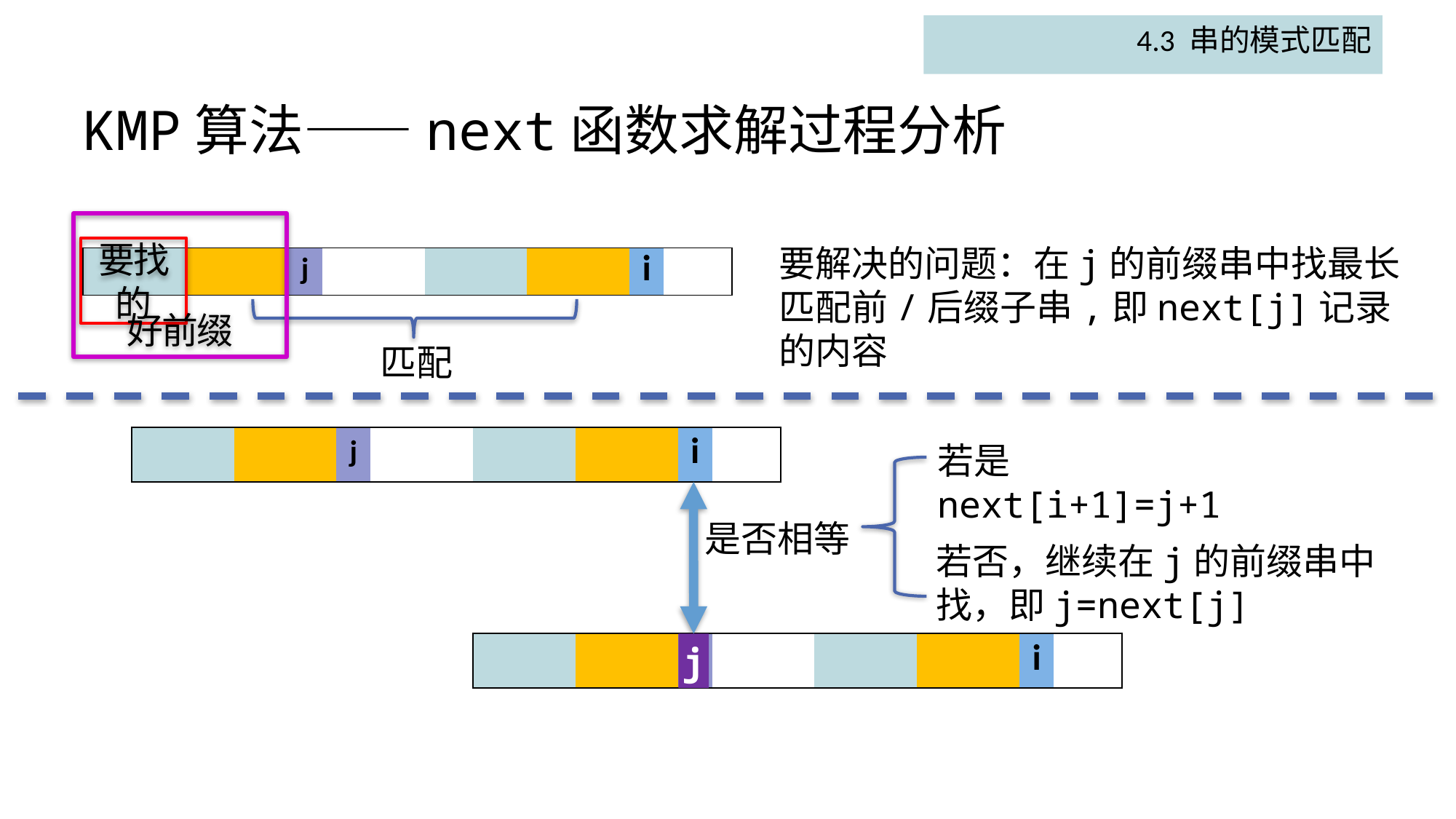

4.3 串的模式匹配

# KMP算法——next函数求解过程分析

好前缀
要解决的问题：在j的前缀串中找最长匹配前/后缀子串,即next[j]记录的内容
要找的
|  |  |  |  |  |  | j |  |  |  |  |  |  |  |  |  | i |  |  |
| --- | --- | --- | --- | --- | --- | --- | --- | --- | --- | --- | --- | --- | --- | --- | --- | --- | --- | --- |
匹配
|  |  |  |  |  |  | j |  |  |  |  |  |  |  |  |  | i |  |  |
| --- | --- | --- | --- | --- | --- | --- | --- | --- | --- | --- | --- | --- | --- | --- | --- | --- | --- | --- |
若是next[i+1]=j+1

是否相等
若否，继续在j的前缀串中找，即j=next[j]
|  |  |  |  |  |  |  |  |  |  |  |  |  |  |  |  | i |  |  |
| --- | --- | --- | --- | --- | --- | --- | --- | --- | --- | --- | --- | --- | --- | --- | --- | --- | --- | --- |
j